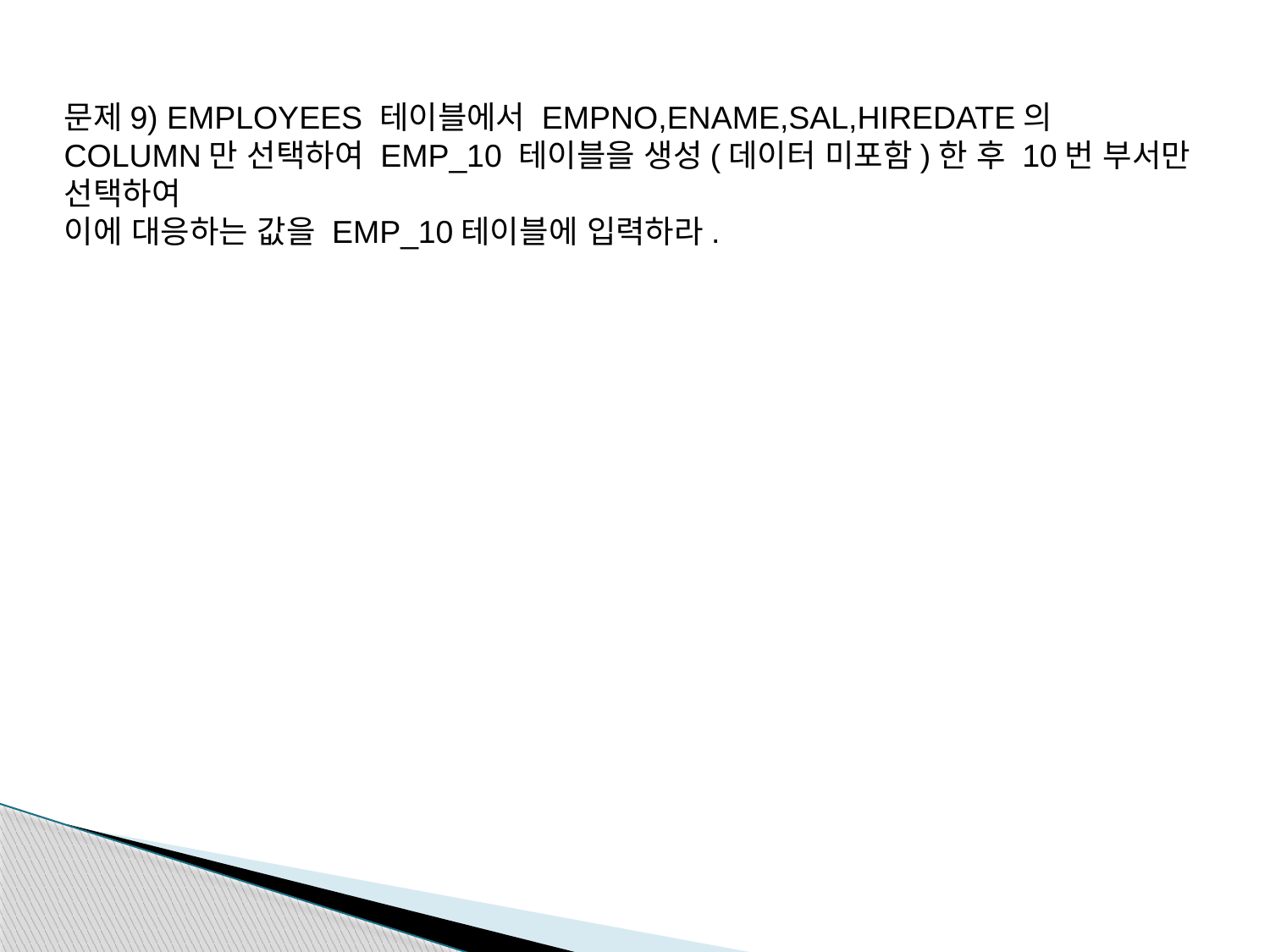

문제9) EMPLOYEES 테이블에서 EMPNO,ENAME,SAL,HIREDATE의 COLUMN만 선택하여 EMP_10 테이블을 생성(데이터 미포함)한 후 10번 부서만 선택하여
이에 대응하는 값을 EMP_10테이블에 입력하라.